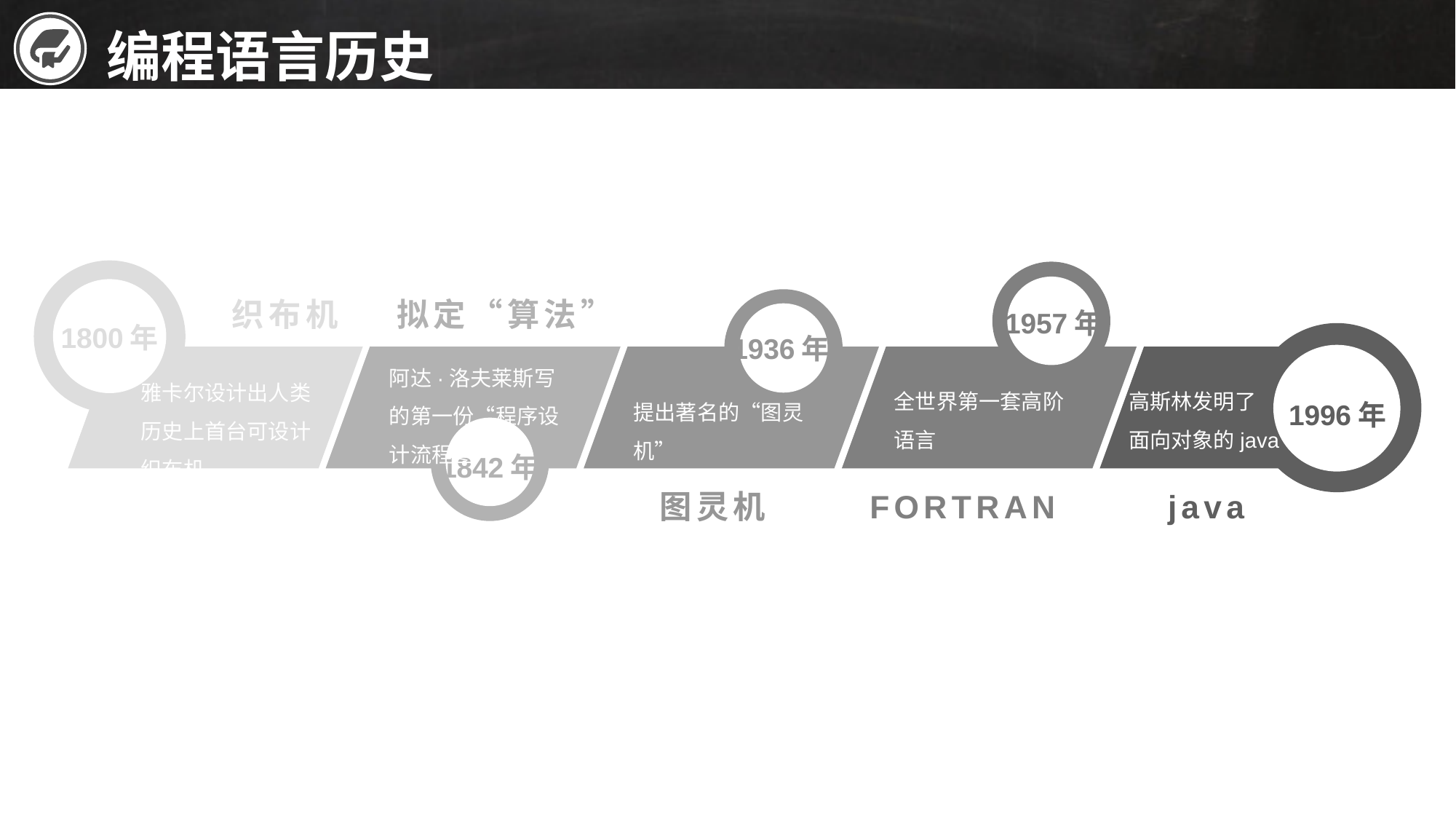

编程语言历史

拟定“算法”
织布机

1957年

1800年

1936年

阿达·洛夫莱斯写的第一份“程序设计流程图”

雅卡尔设计出人类历史上首台可设计织布机
全世界第一套高阶语言
高斯林发明了
面向对象的java
提出著名的“图灵机”
1996年

1842年
图灵机
FORTRAN
java